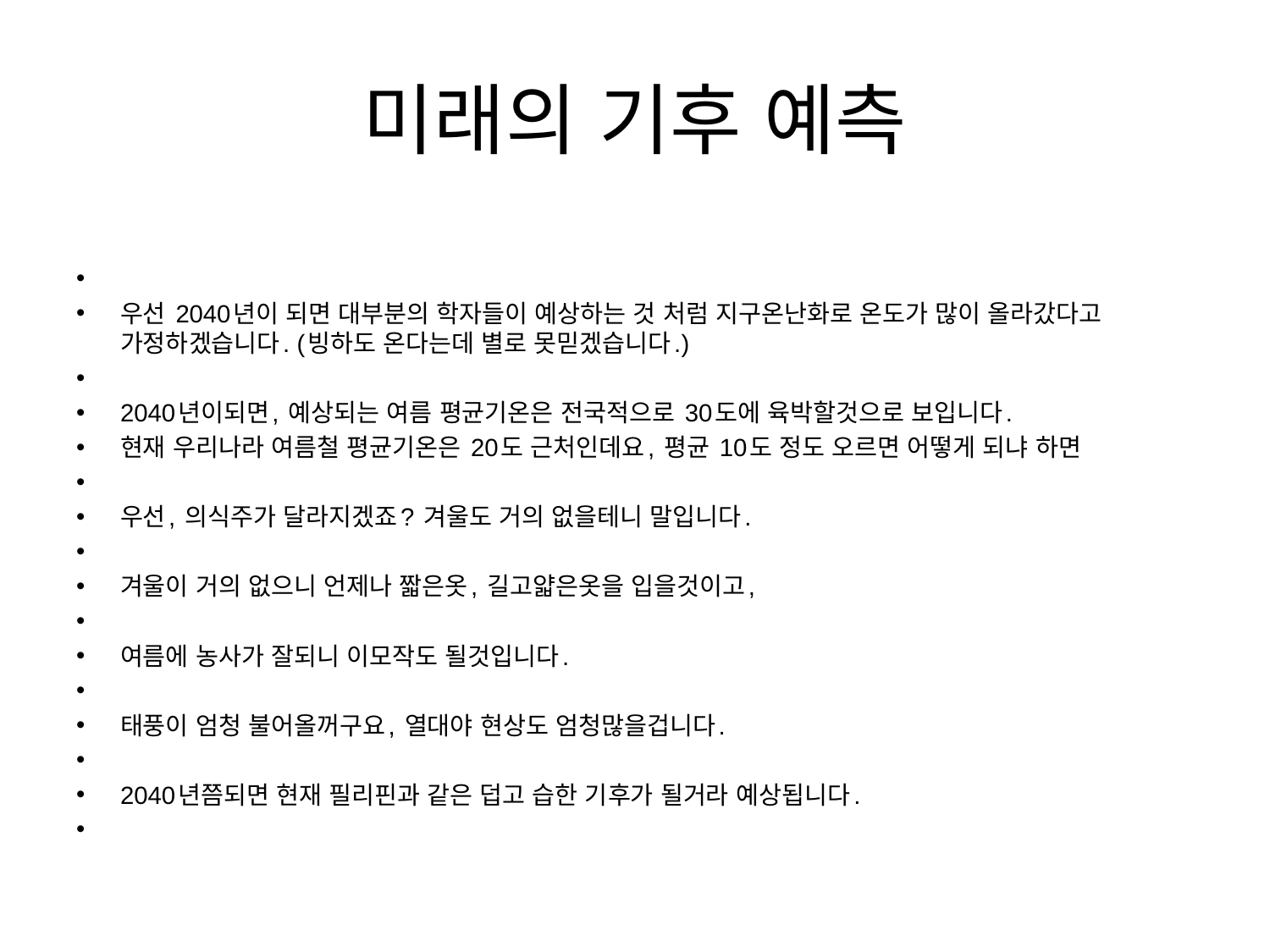

# 미래의 기후 예측

우선 2040년이 되면 대부분의 학자들이 예상하는 것 처럼 지구온난화로 온도가 많이 올라갔다고 가정하겠습니다. (빙하도 온다는데 별로 못믿겠습니다.)

2040년이되면, 예상되는 여름 평균기온은 전국적으로 30도에 육박할것으로 보입니다.
현재 우리나라 여름철 평균기온은 20도 근처인데요, 평균 10도 정도 오르면 어떻게 되냐 하면

우선, 의식주가 달라지겠죠? 겨울도 거의 없을테니 말입니다.

겨울이 거의 없으니 언제나 짧은옷, 길고얇은옷을 입을것이고,

여름에 농사가 잘되니 이모작도 될것입니다.

태풍이 엄청 불어올꺼구요, 열대야 현상도 엄청많을겁니다.

2040년쯤되면 현재 필리핀과 같은 덥고 습한 기후가 될거라 예상됩니다.